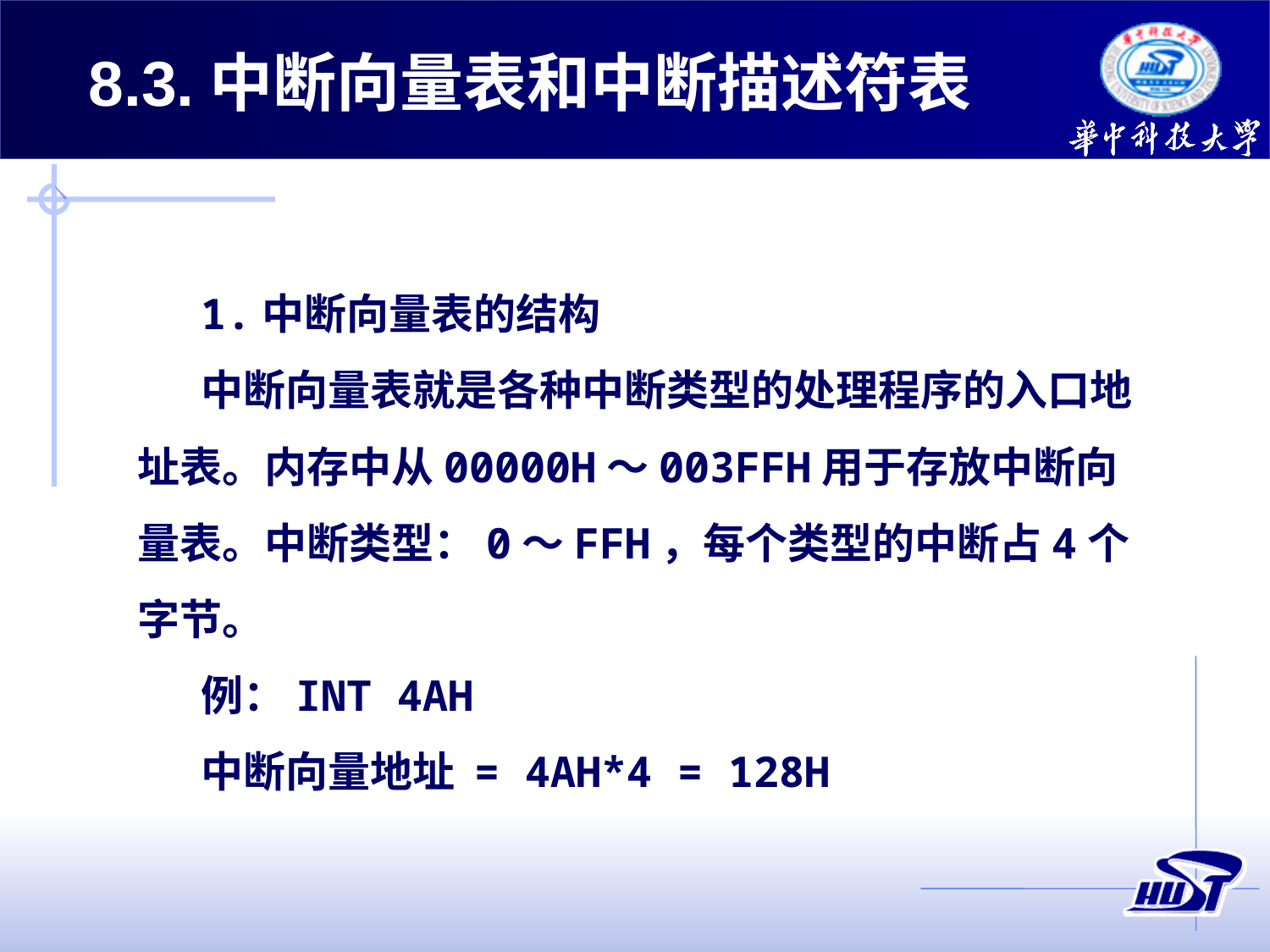

8.3.中断向量表和中断描述符表
1.中断向量表的结构
中断向量表就是各种中断类型的处理程序的入口地址表。内存中从00000H～003FFH用于存放中断向量表。中断类型：0～FFH，每个类型的中断占4个字节。
例：INT 4AH
中断向量地址 = 4AH*4 = 128H